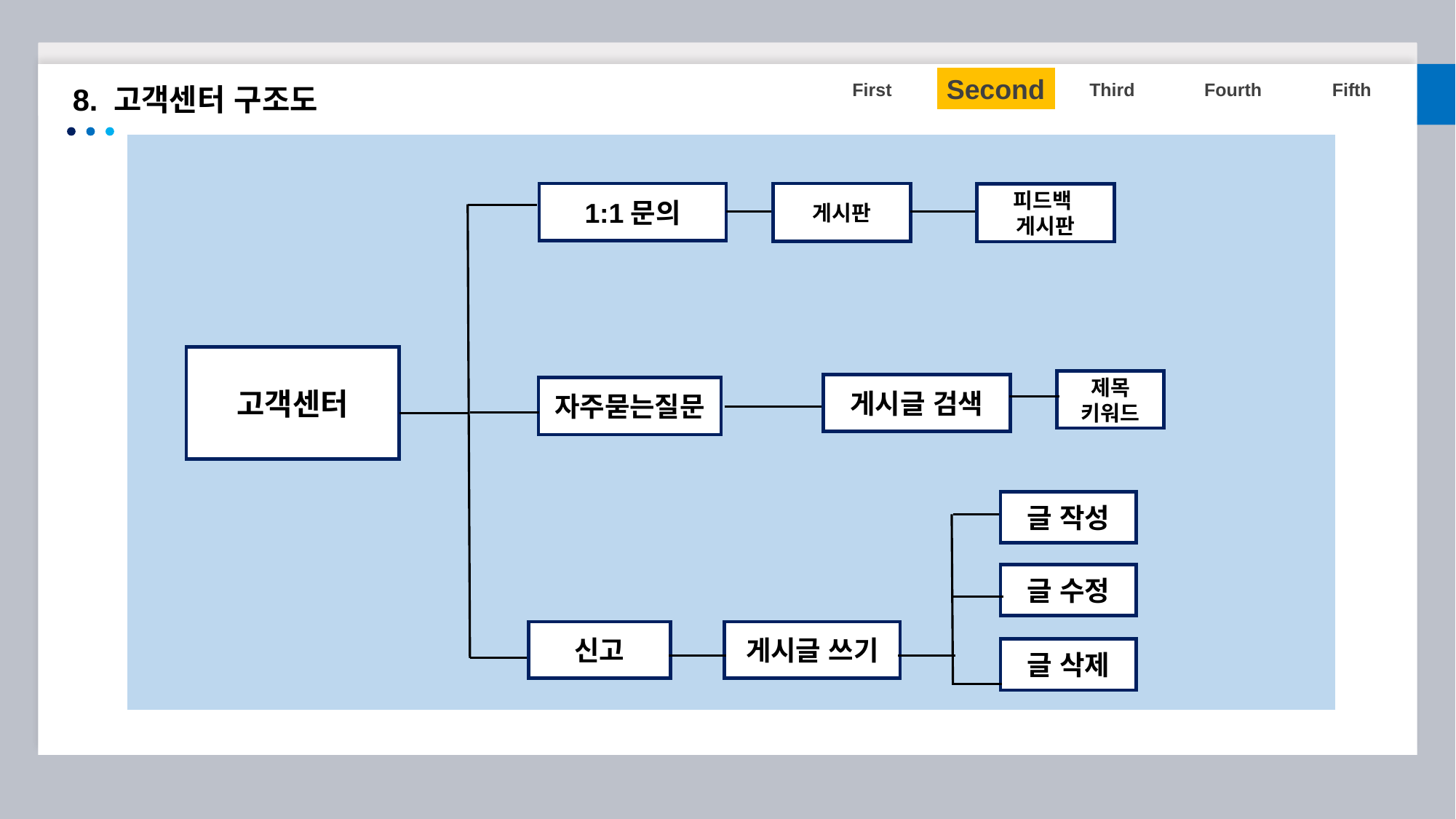

Second
First
Third
Fourth
Fifth
8. 고객센터 구조도

게시판
1:1문의
피드백
게시판

고객센터
제목
키워드
게시글 검색
자주묻는질문
글 작성
글 수정
신고
게시글 쓰기
글 삭제